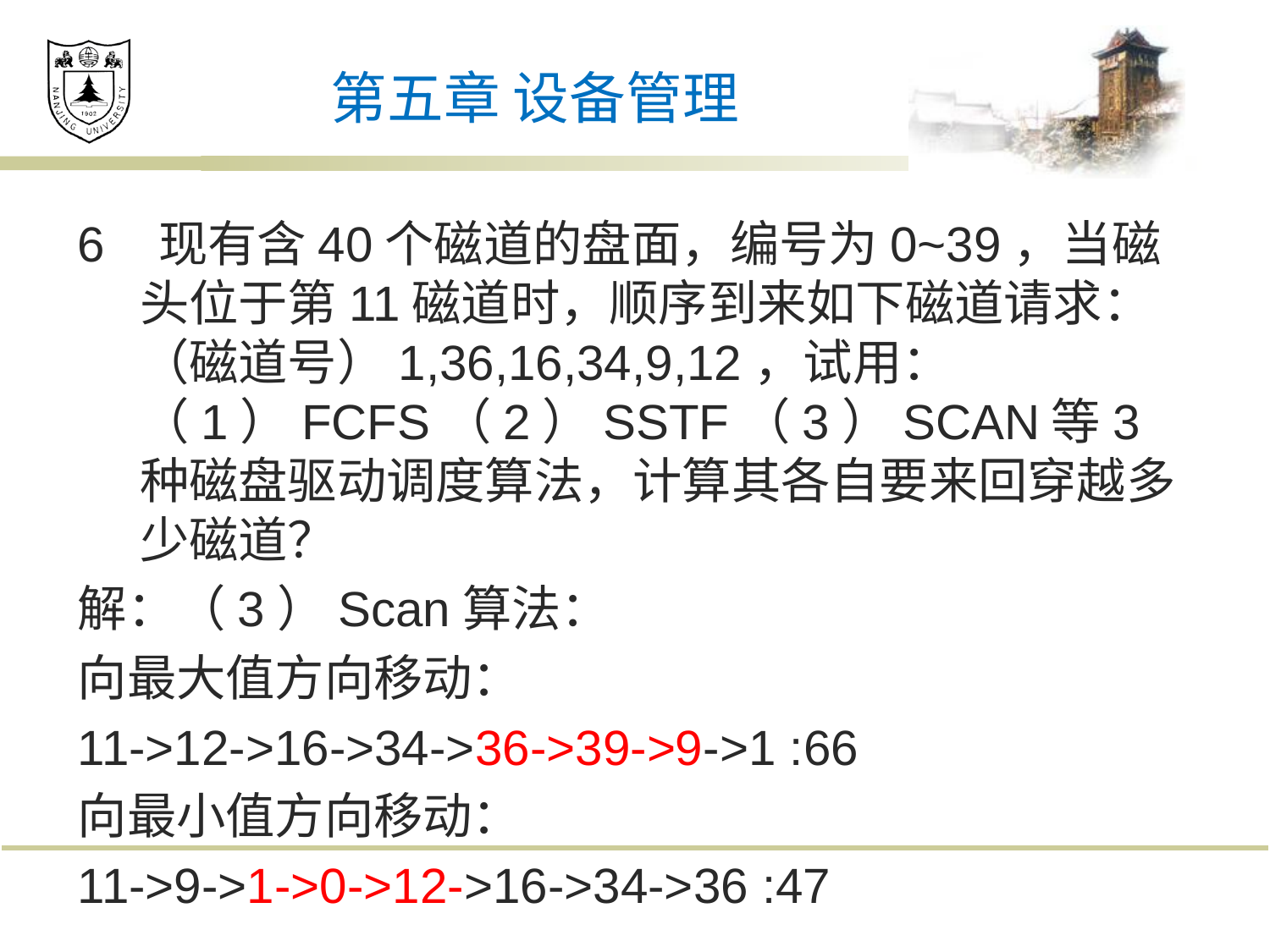

# 第五章 设备管理
6   现有含40个磁道的盘面，编号为0~39，当磁头位于第11磁道时，顺序到来如下磁道请求：（磁道号）1,36,16,34,9,12，试用：（1）FCFS（2）SSTF（3）SCAN等3种磁盘驱动调度算法，计算其各自要来回穿越多少磁道？
解：（3）Scan算法：
向最大值方向移动：
11->12->16->34->36->39->9->1 :66
向最小值方向移动：
11->9->1->0->12->16->34->36 :47